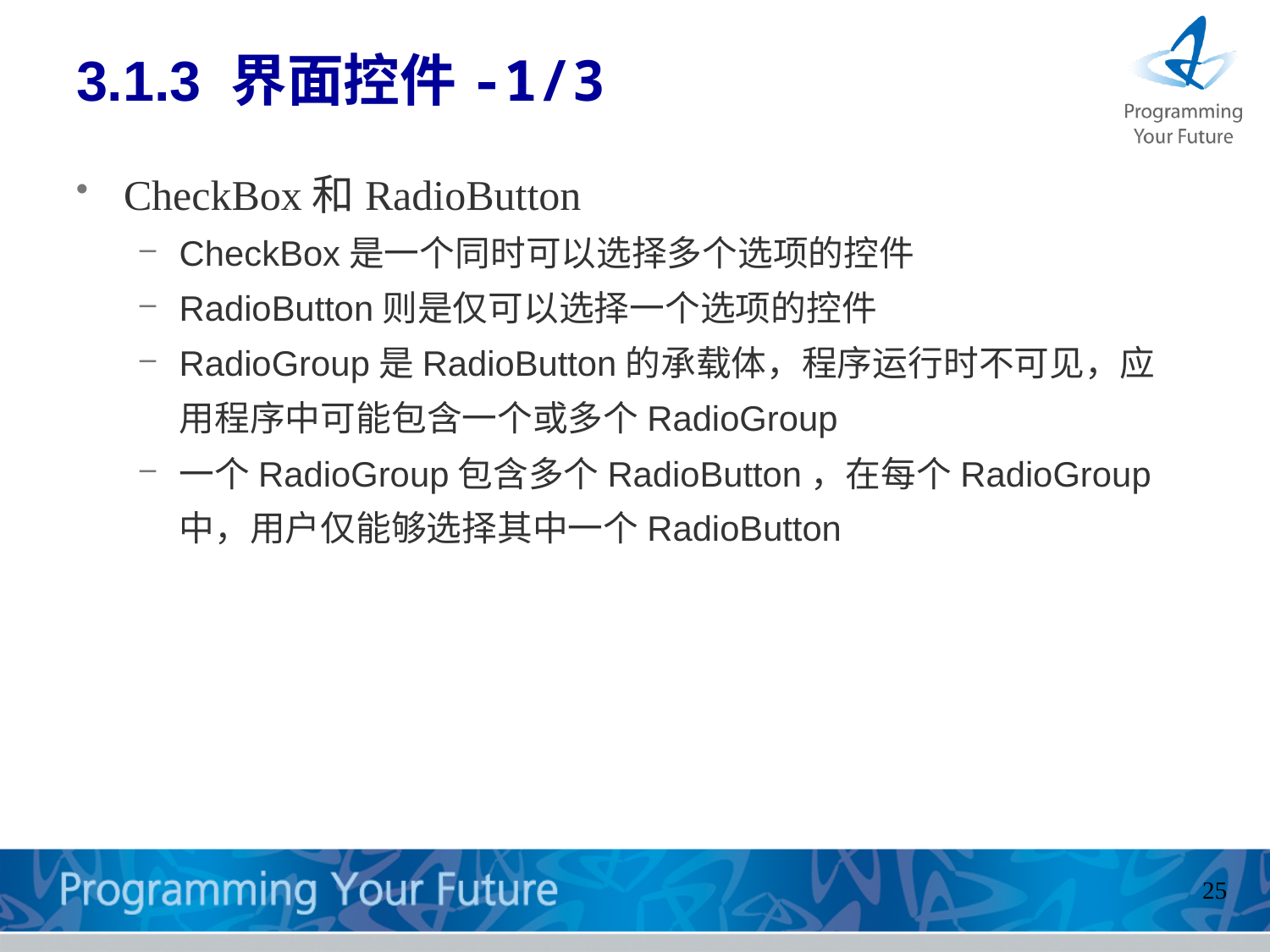

# 3.1.3 界面控件-1/3
CheckBox和RadioButton
CheckBox是一个同时可以选择多个选项的控件
RadioButton则是仅可以选择一个选项的控件
RadioGroup是RadioButton的承载体，程序运行时不可见，应用程序中可能包含一个或多个RadioGroup
一个RadioGroup包含多个RadioButton，在每个RadioGroup中，用户仅能够选择其中一个RadioButton